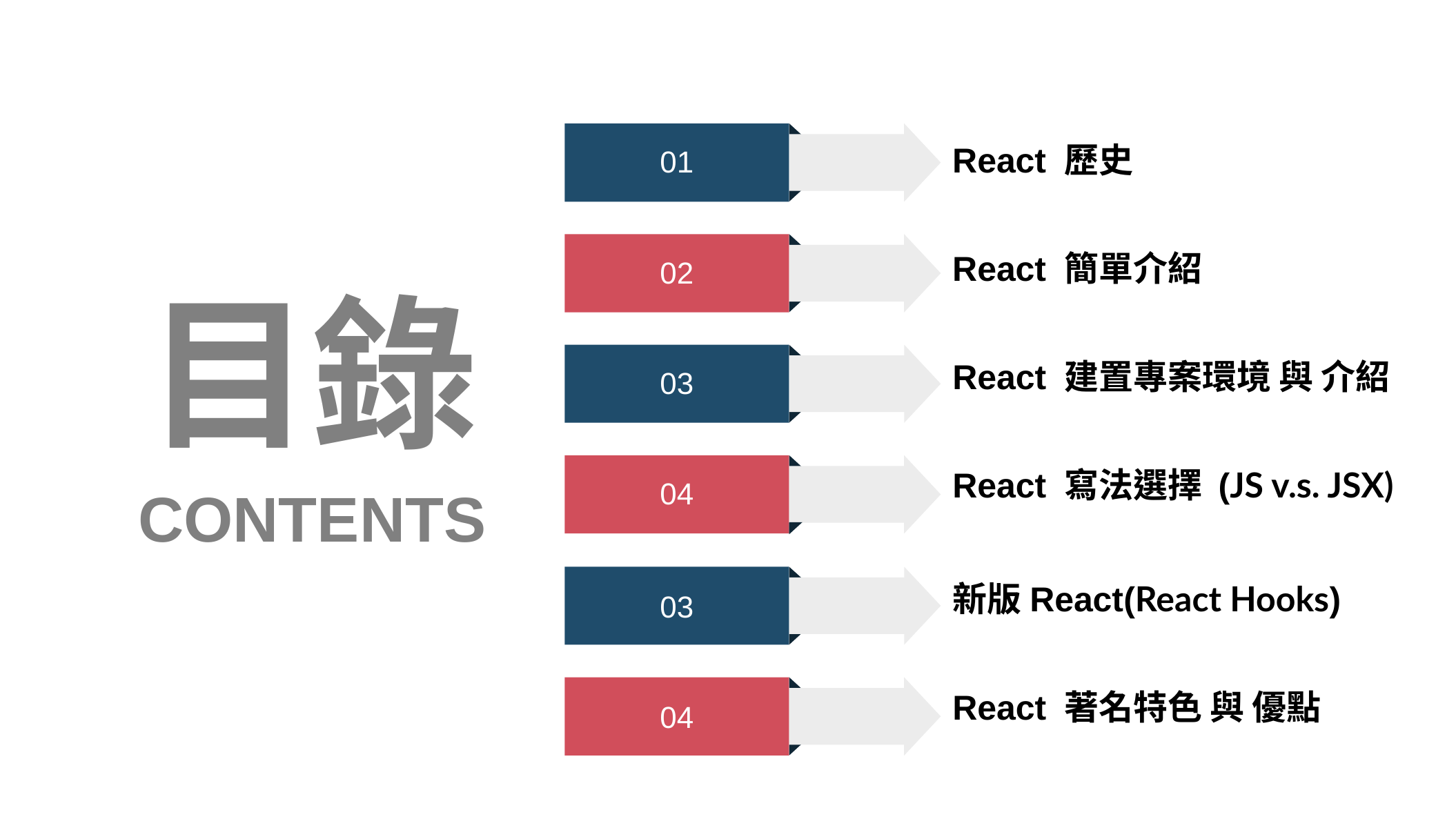

https://www.ypppt.com/
01

React 歷史

02

React 簡單介紹
目錄

03

React 建置專案環境 與 介紹

04

React 寫法選擇 (JS v.s. JSX) )
CONTENTS

03

新版React(React Hooks)

04

React 著名特色 與 優點